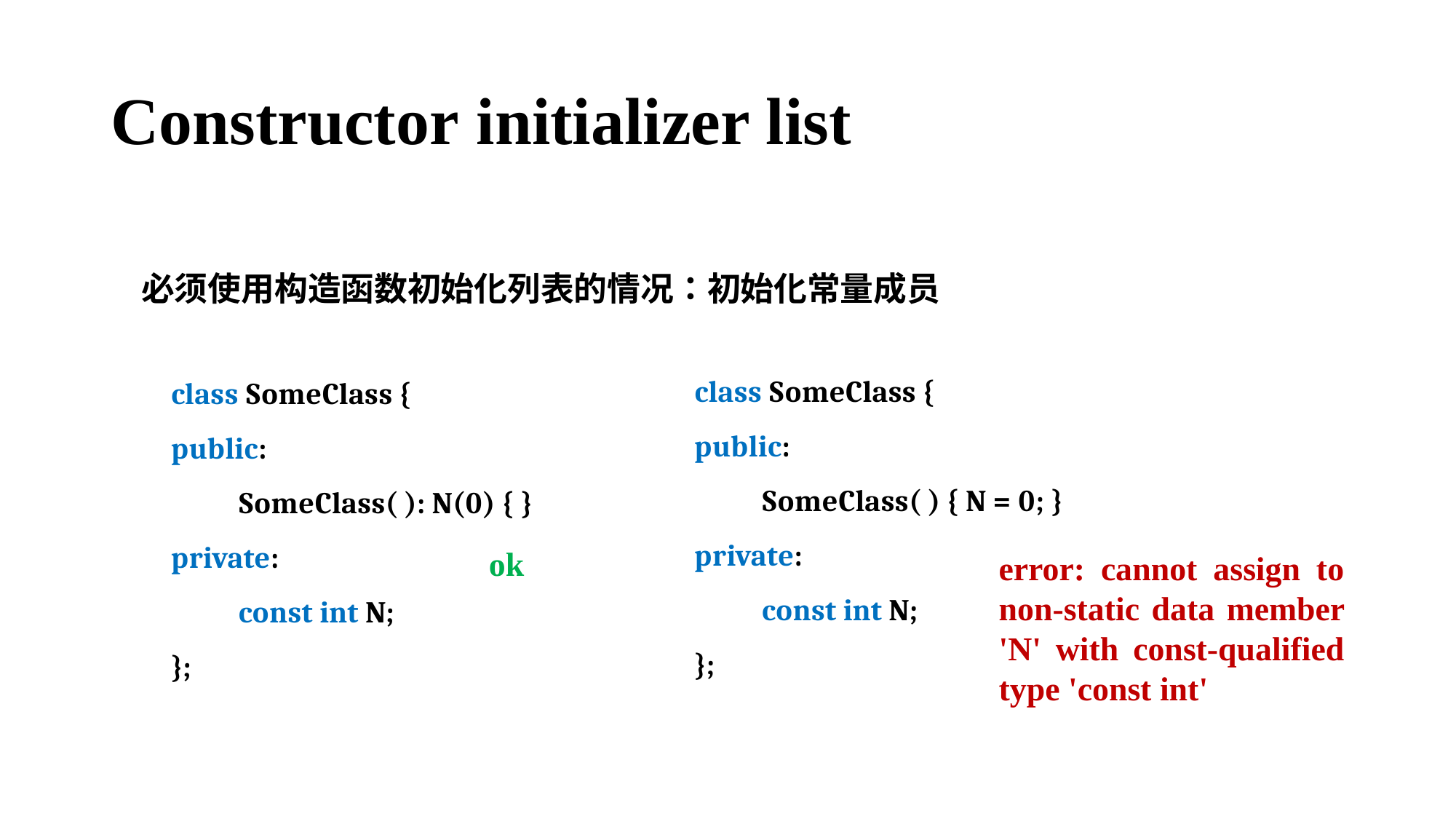

# Constructor initializer list
必须使用构造函数初始化列表的情况：初始化常量成员
class SomeClass {
public:
          SomeClass( ) { N = 0; }
private:
          const int N;
};
class SomeClass {
public:
          SomeClass( ): N(0) { }
private:
          const int N;
};
ok
error: cannot assign to non-static data member 'N' with const-qualified type 'const int'